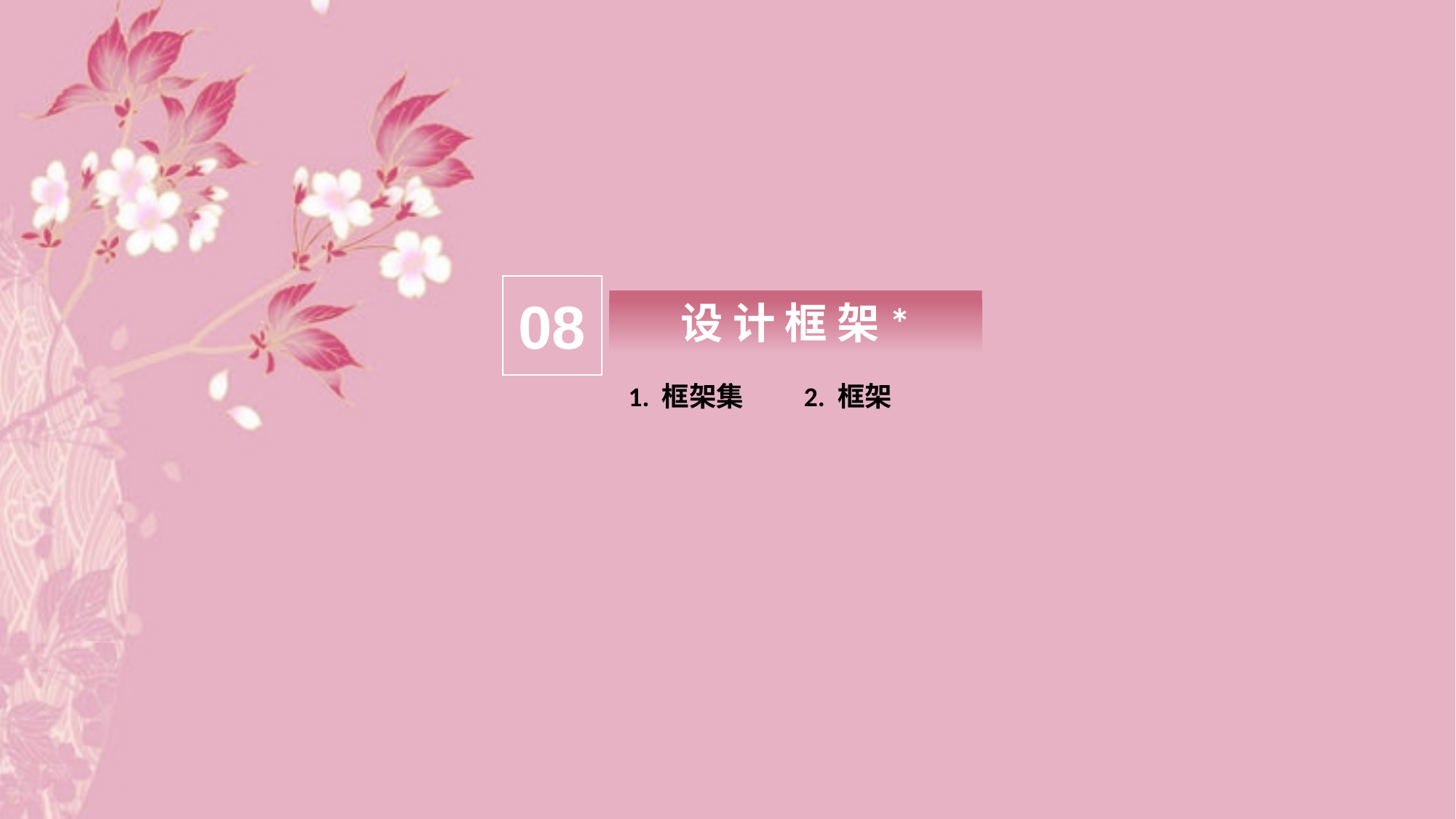

08
设 计 框 架*
1. 框架集
2. 框架